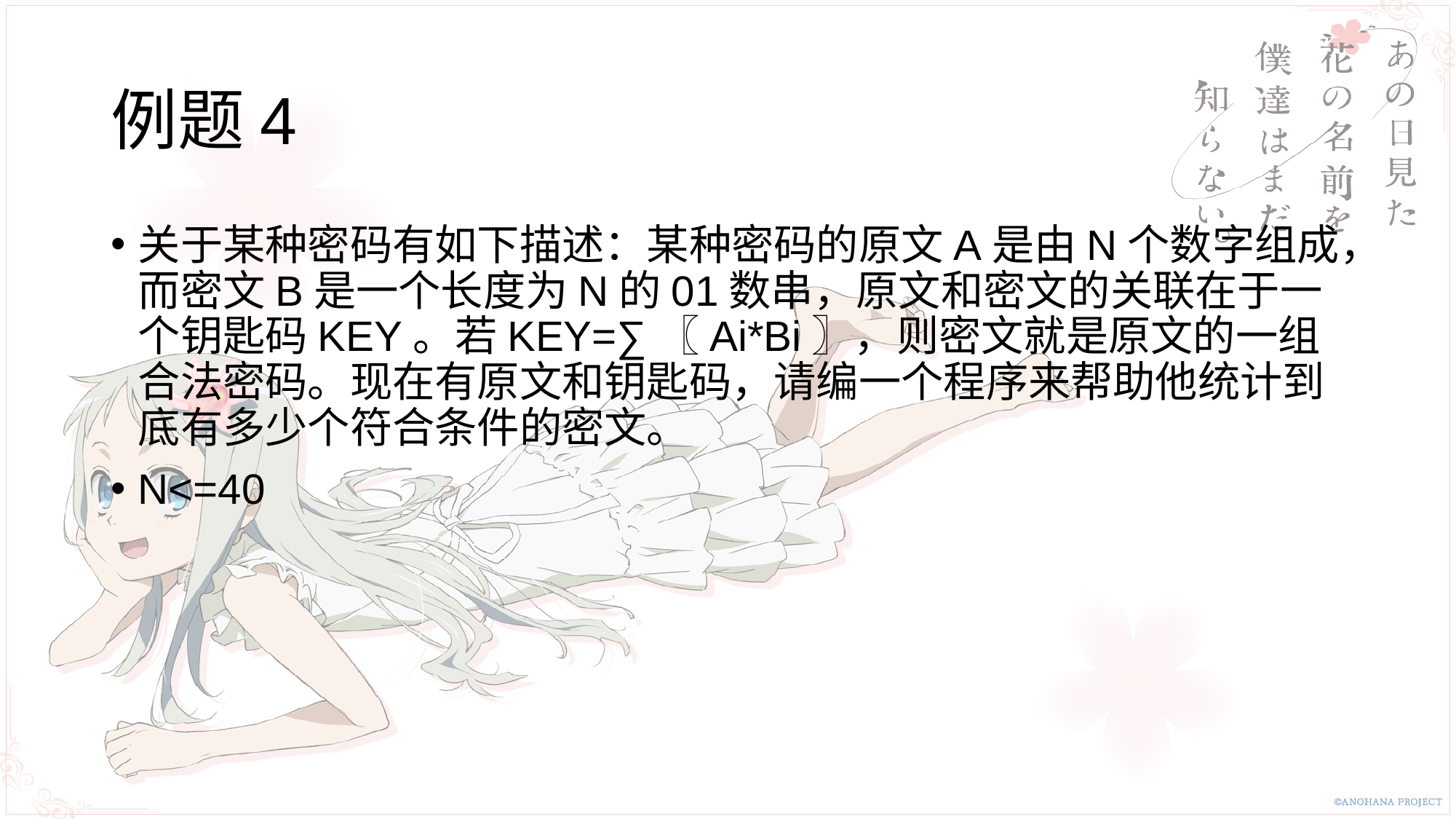

# 例题4
关于某种密码有如下描述：某种密码的原文A是由N个数字组成，而密文B是一个长度为N的01数串，原文和密文的关联在于一个钥匙码KEY。若KEY=∑〖Ai*Bi〗，则密文就是原文的一组合法密码。现在有原文和钥匙码，请编一个程序来帮助他统计到底有多少个符合条件的密文。
N<=40